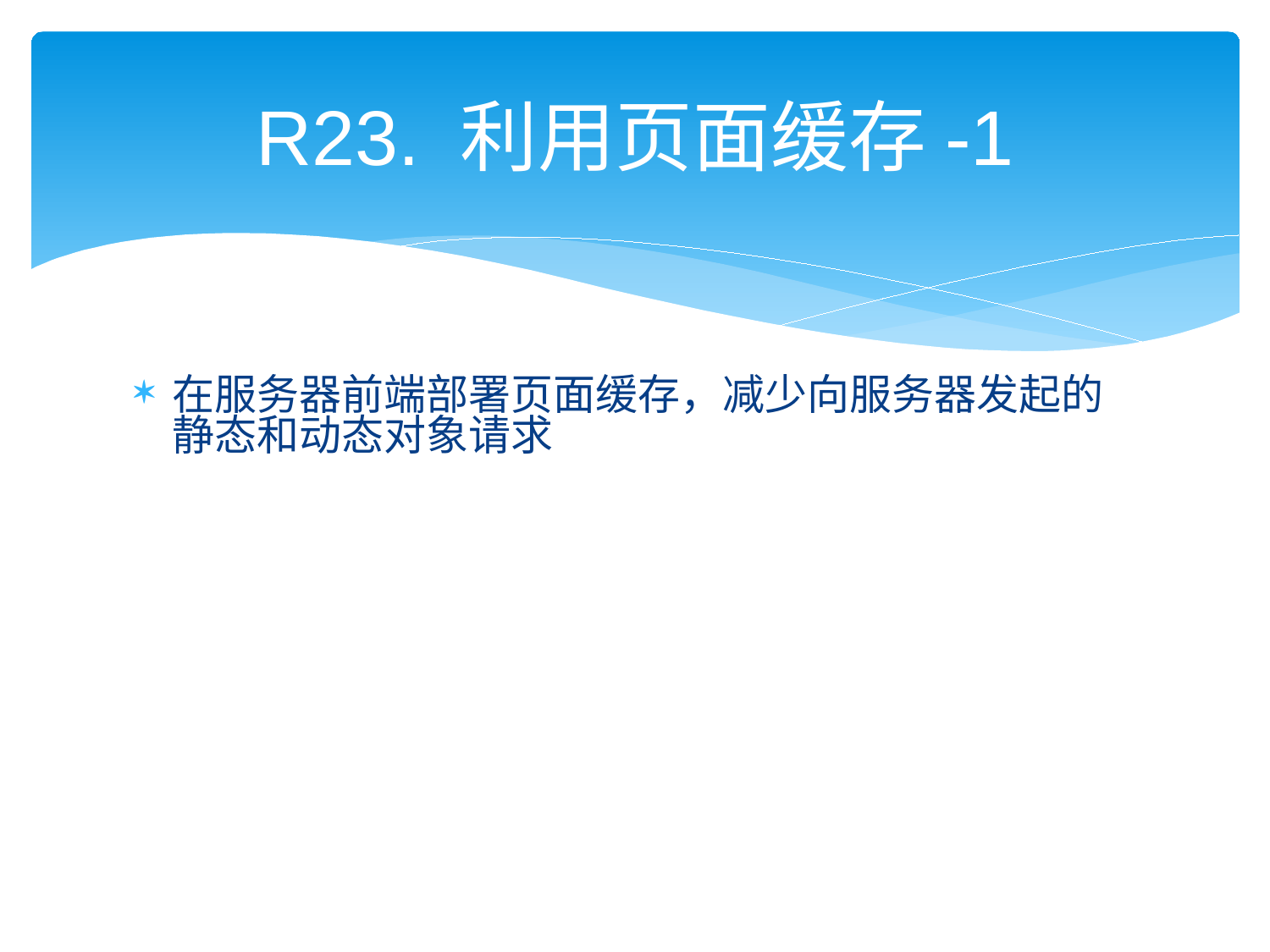

# R23. 利用页面缓存-1
在服务器前端部署页面缓存，减少向服务器发起的静态和动态对象请求